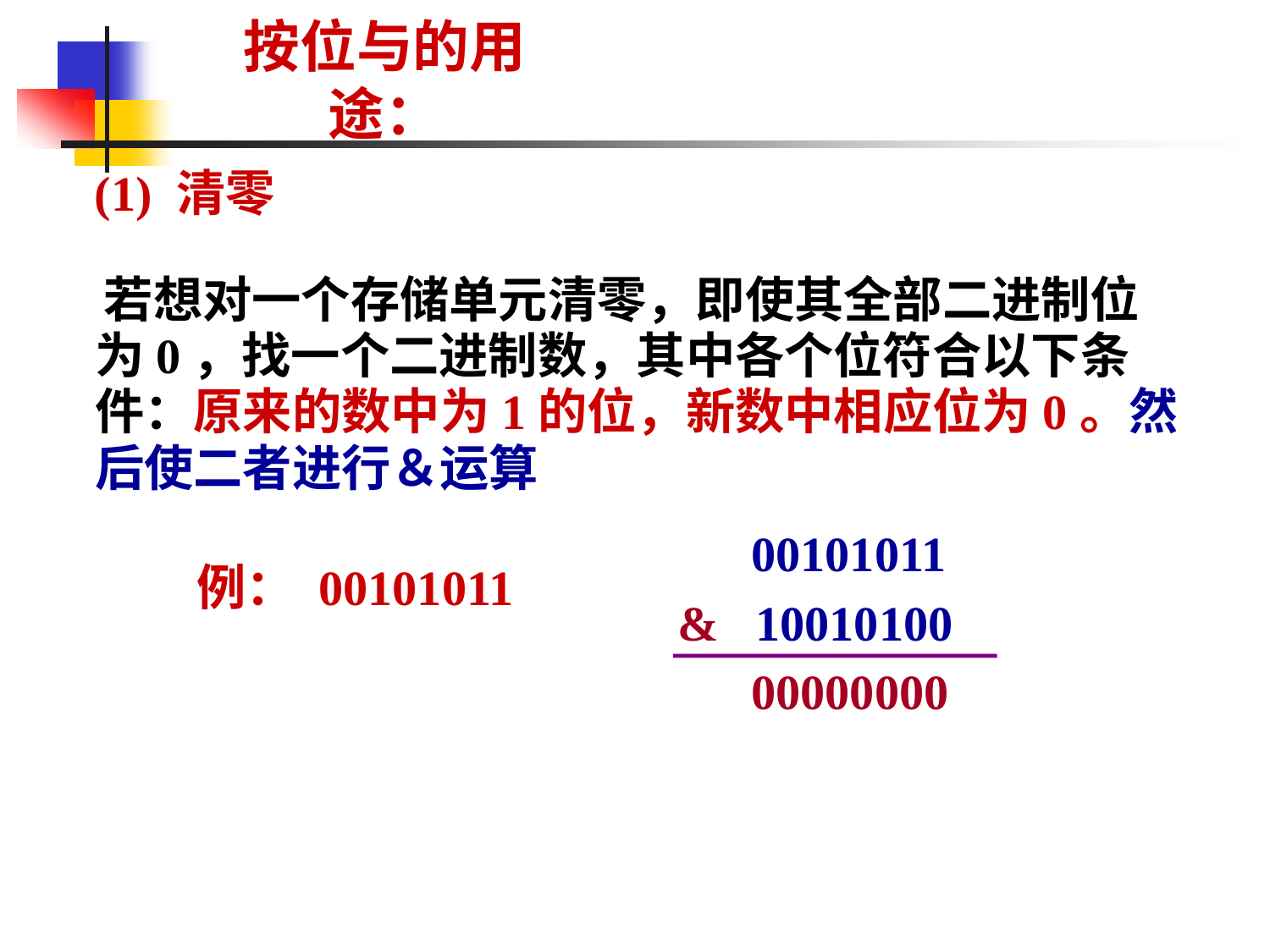

# 按位与的用途：
(1) 清零
    若想对一个存储单元清零，即使其全部二进制位为0，找一个二进制数，其中各个位符合以下条件：原来的数中为1的位，新数中相应位为0。然后使二者进行＆运算
      00101011
&   10010100
      00000000

例： 00101011